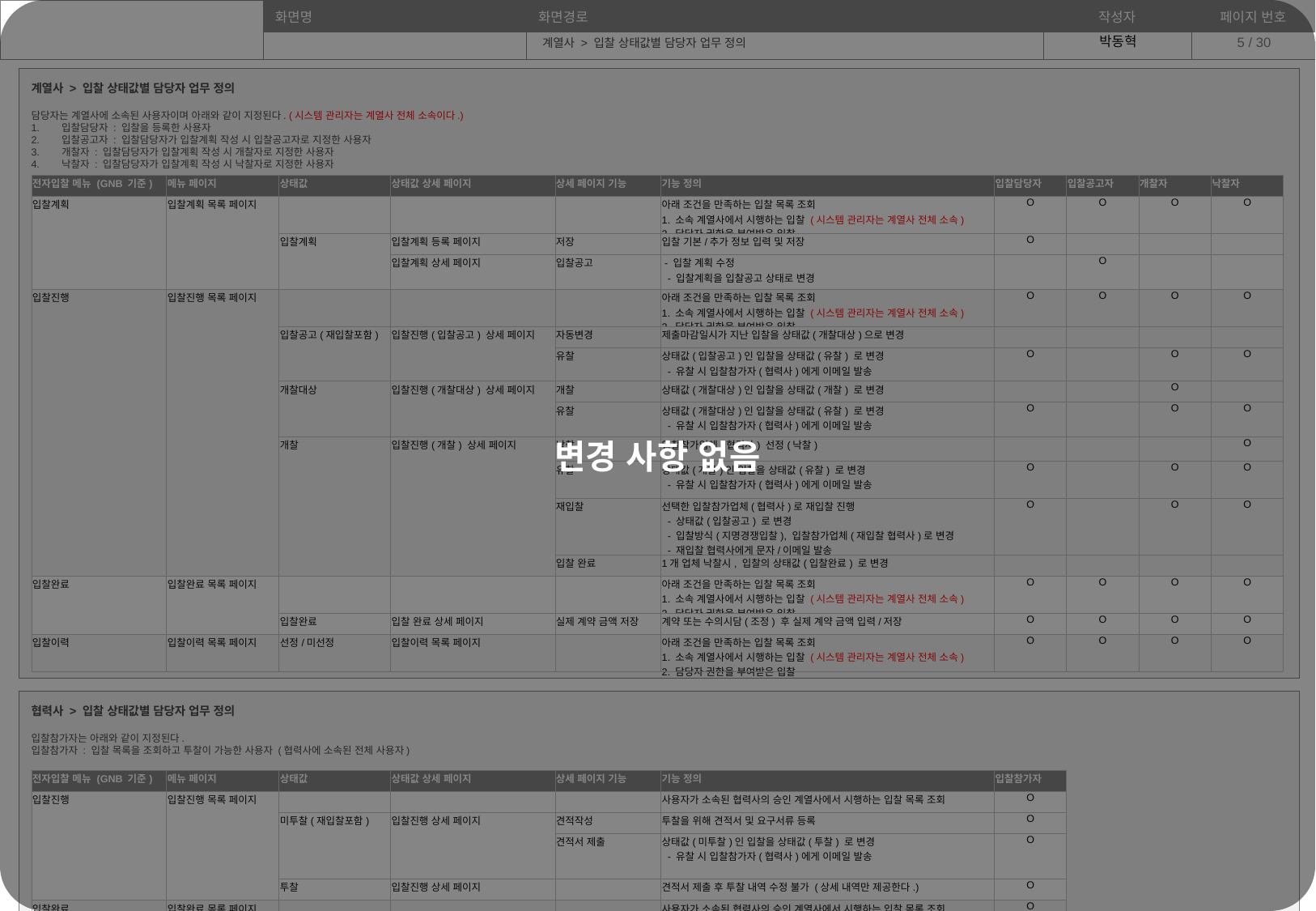

변경 사항 없음
5

계열사 > 입찰 상태값별 담당자 업무 정의
계열사 > 입찰 상태값별 담당자 업무 정의

담당자는 계열사에 소속된 사용자이며 아래와 같이 지정된다. (시스템 관리자는 계열사 전체 소속이다.)
입찰담당자 : 입찰을 등록한 사용자
입찰공고자 : 입찰담당자가 입찰계획 작성 시 입찰공고자로 지정한 사용자
개찰자 : 입찰담당자가 입찰계획 작성 시 개찰자로 지정한 사용자
낙찰자 : 입찰담당자가 입찰계획 작성 시 낙찰자로 지정한 사용자

| 전자입찰 메뉴 (GNB 기준) | 메뉴 페이지 | 상태값 | 상태값 상세 페이지 | 상세 페이지 기능 | 기능 정의 | 입찰담당자 | 입찰공고자 | 개찰자 | 낙찰자 |
| --- | --- | --- | --- | --- | --- | --- | --- | --- | --- |
| 입찰계획 | 입찰계획 목록 페이지 |  |  |  | 아래 조건을 만족하는 입찰 목록 조회 1. 소속 계열사에서 시행하는 입찰 (시스템 관리자는 계열사 전체 소속) 2. 담당자 권한을 부여받은 입찰 | O | O | O | O |
|  |  | 입찰계획 | 입찰계획 등록 페이지 | 저장 | 입찰 기본/추가 정보 입력 및 저장 | O |  |  |  |
|  |  |  | 입찰계획 상세 페이지 | 입찰공고 | - 입찰 계획 수정 - 입찰계획을 입찰공고 상태로 변경 |  | O |  |  |
| 입찰진행 | 입찰진행 목록 페이지 |  |  |  | 아래 조건을 만족하는 입찰 목록 조회 1. 소속 계열사에서 시행하는 입찰 (시스템 관리자는 계열사 전체 소속) 2. 담당자 권한을 부여받은 입찰 | O | O | O | O |
|  |  | 입찰공고(재입찰포함) | 입찰진행(입찰공고) 상세 페이지 | 자동변경 | 제출마감일시가 지난 입찰을 상태값(개찰대상)으로 변경 |  |  |  |  |
|  |  |  |  | 유찰 | 상태값(입찰공고)인 입찰을 상태값(유찰) 로 변경 - 유찰 시 입찰참가자(협력사)에게 이메일 발송 | O |  | O | O |
|  |  | 개찰대상 | 입찰진행(개찰대상) 상세 페이지 | 개찰 | 상태값(개찰대상)인 입찰을 상태값(개찰) 로 변경 |  |  | O |  |
|  |  |  |  | 유찰 | 상태값(개찰대상)인 입찰을 상태값(유찰) 로 변경 - 유찰 시 입찰참가자(협력사)에게 이메일 발송 | O |  | O | O |
|  |  | 개찰 | 입찰진행(개찰) 상세 페이지 | 낙찰 | 입찰참가업체(협력사) 선정(낙찰) |  |  |  | O |
|  |  |  |  | 유찰 | 상태값(개찰)인 입찰을 상태값(유찰) 로 변경 - 유찰 시 입찰참가자(협력사)에게 이메일 발송 | O |  | O | O |
|  |  |  |  | 재입찰 | 선택한 입찰참가업체(협력사)로 재입찰 진행 - 상태값(입찰공고) 로 변경 - 입찰방식(지명경쟁입찰), 입찰참가업체(재입찰 협력사)로 변경 - 재입찰 협력사에게 문자/이메일 발송 | O |  | O | O |
|  |  |  |  | 입찰 완료 | 1개 업체 낙찰시, 입찰의 상태값(입찰완료) 로 변경 |  |  |  |  |
| 입찰완료 | 입찰완료 목록 페이지 |  |  |  | 아래 조건을 만족하는 입찰 목록 조회 1. 소속 계열사에서 시행하는 입찰 (시스템 관리자는 계열사 전체 소속) 2. 담당자 권한을 부여받은 입찰 | O | O | O | O |
|  |  | 입찰완료 | 입찰 완료 상세 페이지 | 실제 계약 금액 저장 | 계약 또는 수의시담(조정) 후 실제 계약 금액 입력/저장 | O | O | O | O |
| 입찰이력 | 입찰이력 목록 페이지 | 선정/미선정 | 입찰이력 목록 페이지 |  | 아래 조건을 만족하는 입찰 목록 조회 1. 소속 계열사에서 시행하는 입찰 (시스템 관리자는 계열사 전체 소속) 2. 담당자 권한을 부여받은 입찰 | O | O | O | O |
협력사 > 입찰 상태값별 담당자 업무 정의

입찰참가자는 아래와 같이 지정된다.
입찰참가자 : 입찰 목록을 조회하고 투찰이 가능한 사용자 (협력사에 소속된 전체 사용자)

| 전자입찰 메뉴 (GNB 기준) | 메뉴 페이지 | 상태값 | 상태값 상세 페이지 | 상세 페이지 기능 | 기능 정의 | 입찰참가자 |
| --- | --- | --- | --- | --- | --- | --- |
| 입찰진행 | 입찰진행 목록 페이지 |  |  |  | 사용자가 소속된 협력사의 승인 계열사에서 시행하는 입찰 목록 조회 | O |
|  |  | 미투찰(재입찰포함) | 입찰진행 상세 페이지 | 견적작성 | 투찰을 위해 견적서 및 요구서류 등록 | O |
|  |  |  |  | 견적서 제출 | 상태값(미투찰)인 입찰을 상태값(투찰) 로 변경 - 유찰 시 입찰참가자(협력사)에게 이메일 발송 | O |
|  |  | 투찰 | 입찰진행 상세 페이지 |  | 견적서 제출 후 투찰 내역 수정 불가 (상세 내역만 제공한다.) | O |
| 입찰완료 | 입찰완료 목록 페이지 |  |  |  | 사용자가 소속된 협력사의 승인 계열사에서 시행하는 입찰 목록 조회 | O |
|  |  | 선정 | 입찰 완료 상세 페이지 | 낙찰확인 | - 견적 제출 내역 및 낙찰 추가 협의사항 확인 - 공동인증서를 사용하여 낙찰 확인 | O |
|  |  | 비선정 | 입찰 완료 상세 페이지 |  | 입찰 내역 및 사용자의 투찰 내역 만 제공한다. | O |